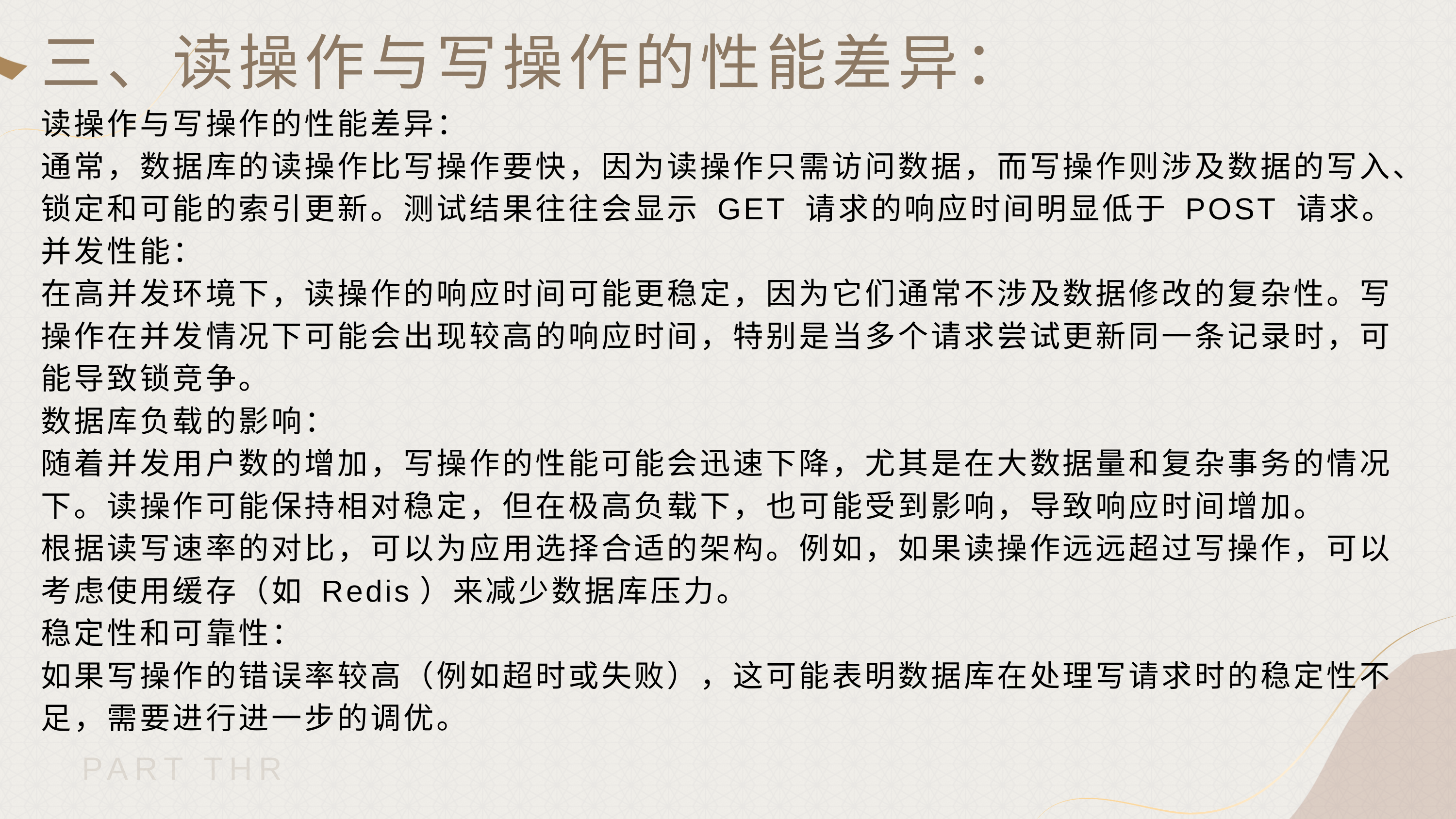

三、读操作与写操作的性能差异：

读操作与写操作的性能差异：
通常，数据库的读操作比写操作要快，因为读操作只需访问数据，而写操作则涉及数据的写入、锁定和可能的索引更新。测试结果往往会显示 GET 请求的响应时间明显低于 POST 请求。
并发性能：
在高并发环境下，读操作的响应时间可能更稳定，因为它们通常不涉及数据修改的复杂性。写操作在并发情况下可能会出现较高的响应时间，特别是当多个请求尝试更新同一条记录时，可能导致锁竞争。
数据库负载的影响：
随着并发用户数的增加，写操作的性能可能会迅速下降，尤其是在大数据量和复杂事务的情况下。读操作可能保持相对稳定，但在极高负载下，也可能受到影响，导致响应时间增加。
根据读写速率的对比，可以为应用选择合适的架构。例如，如果读操作远远超过写操作，可以考虑使用缓存（如 Redis）来减少数据库压力。
稳定性和可靠性：
如果写操作的错误率较高（例如超时或失败），这可能表明数据库在处理写请求时的稳定性不足，需要进行进一步的调优。

PART THREE